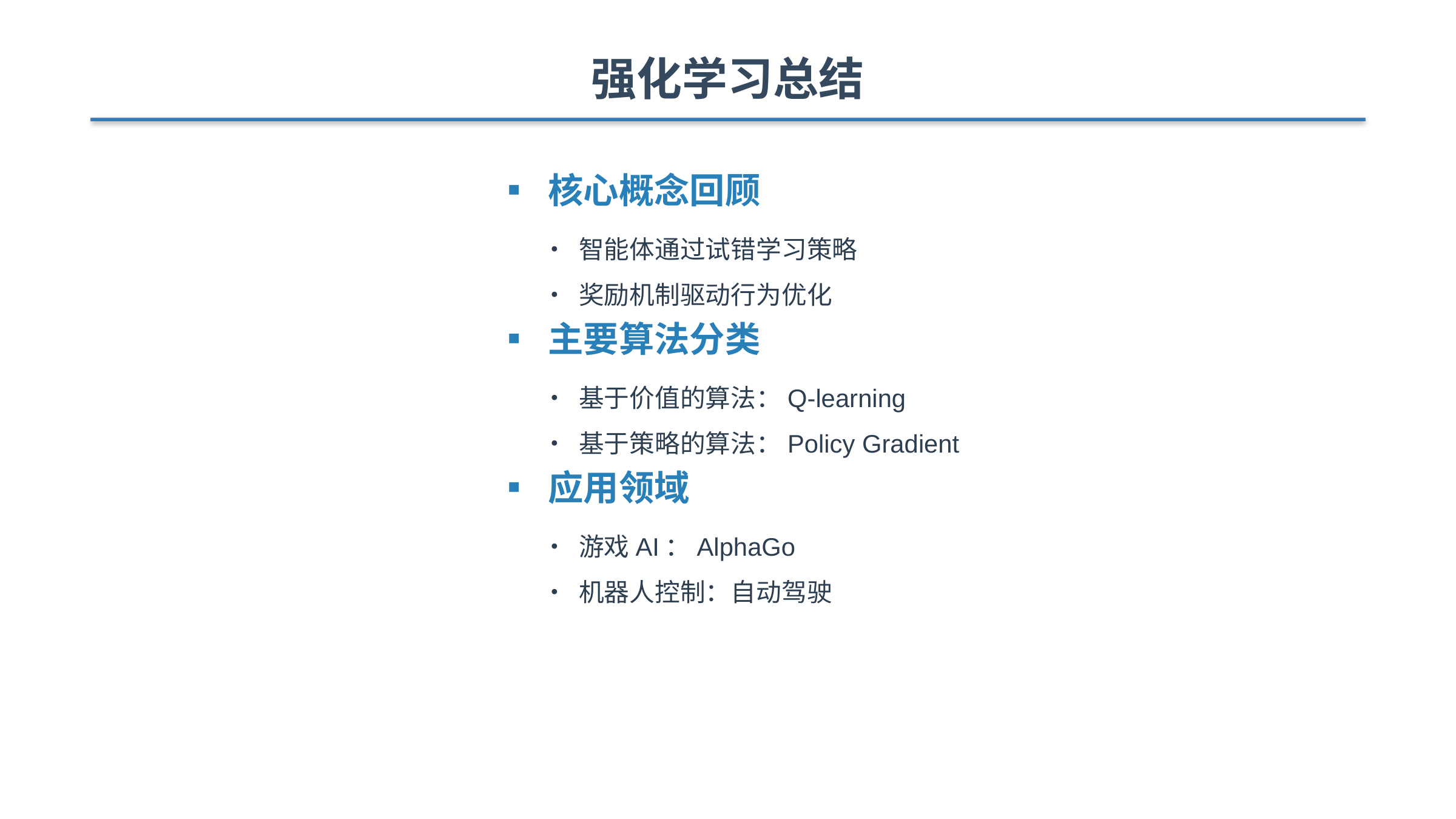

强化学习总结

▪ 核心概念回顾
• 智能体通过试错学习策略
• 奖励机制驱动行为优化
▪ 主要算法分类
• 基于价值的算法：Q-learning
• 基于策略的算法：Policy Gradient
▪ 应用领域
• 游戏AI：AlphaGo
• 机器人控制：自动驾驶